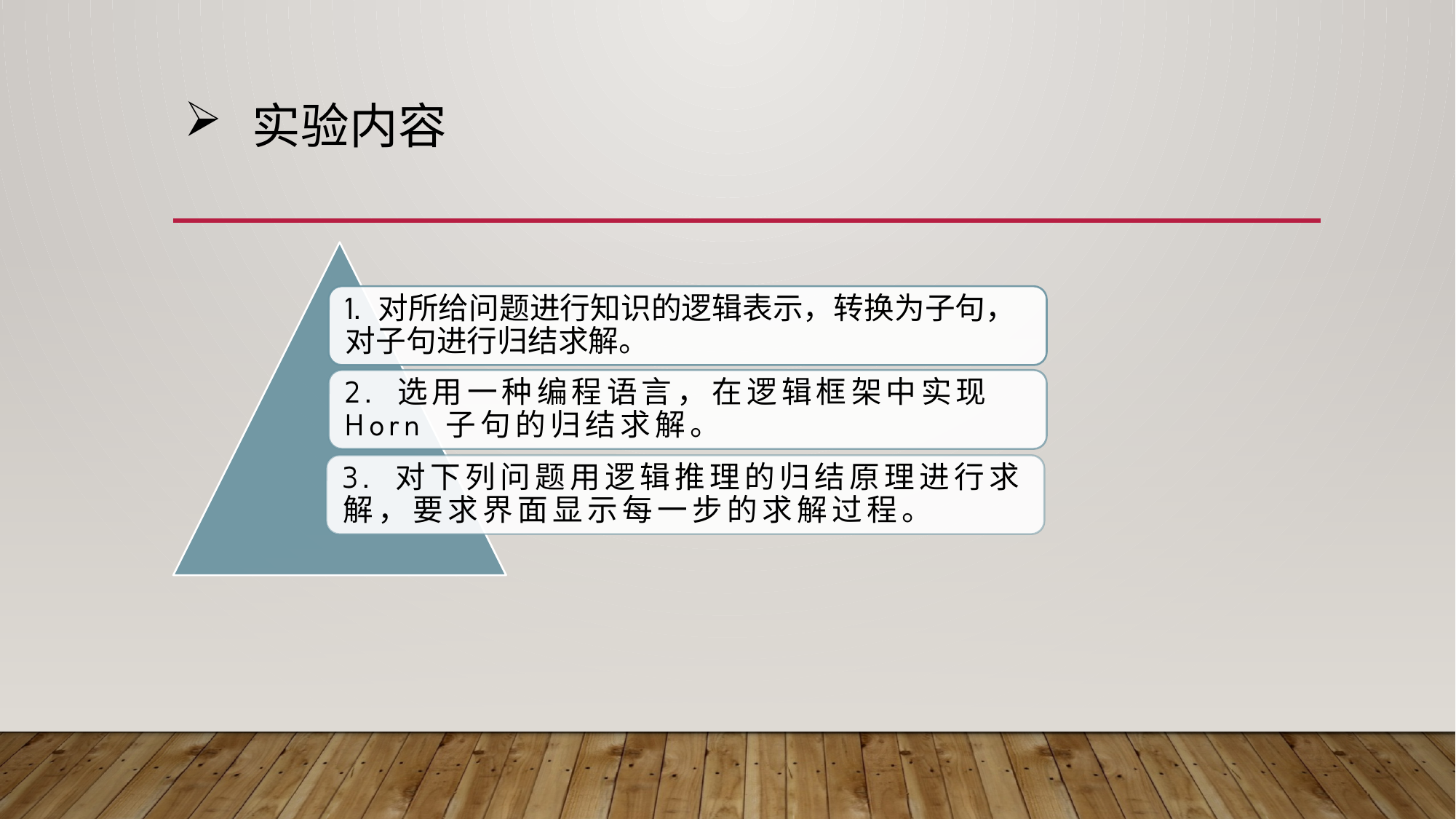

# 实验内容
1. 对所给问题进行知识的逻辑表示，转换为子句，对子句进行归结求解。
2. 选用一种编程语言，在逻辑框架中实现 Horn 子句的归结求解。
3. 对下列问题用逻辑推理的归结原理进行求解，要求界面显示每一步的求解过程。